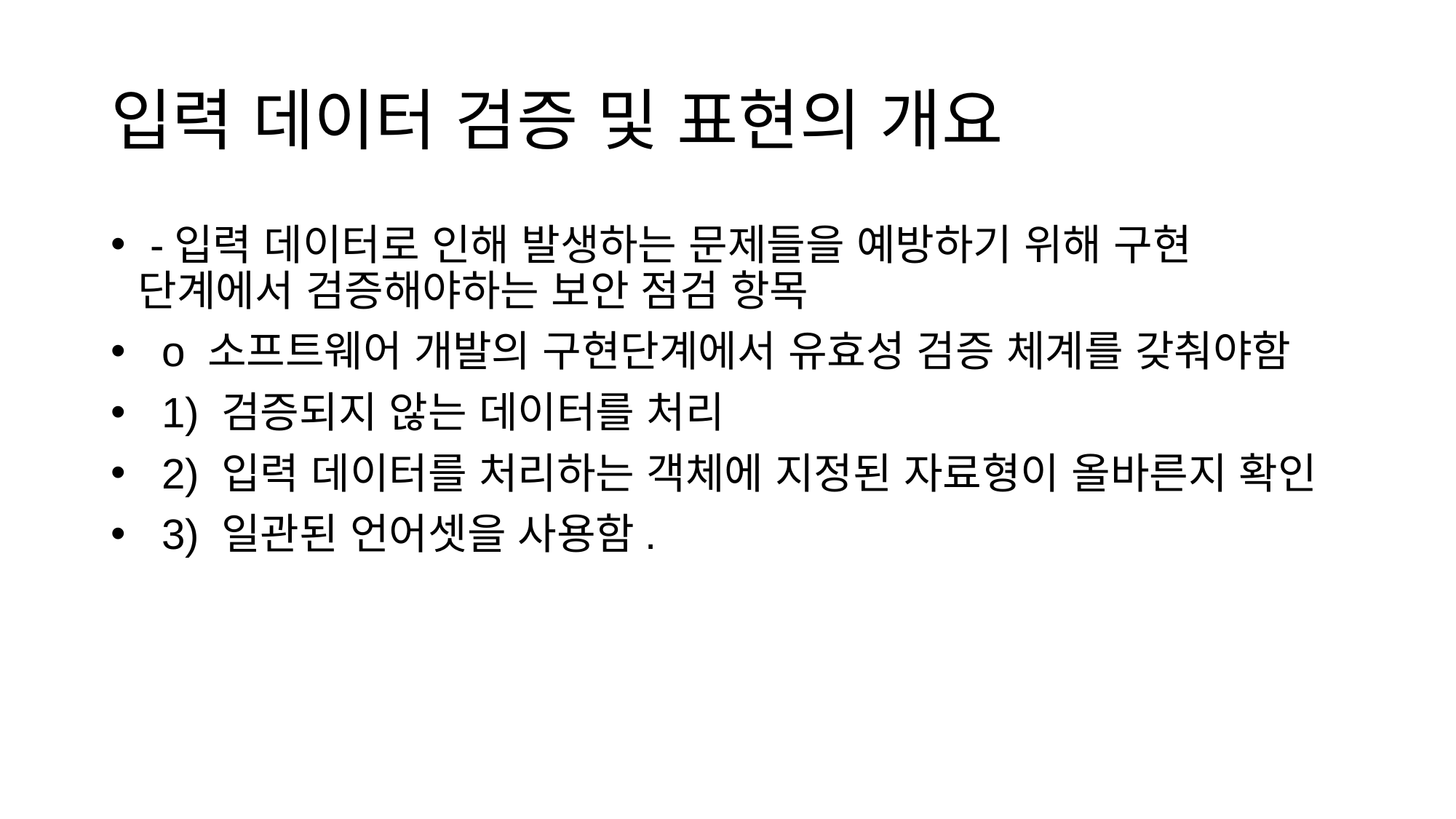

# 입력 데이터 검증 및 표현의 개요
 -입력 데이터로 인해 발생하는 문제들을 예방하기 위해 구현 단계에서 검증해야하는 보안 점검 항목
  o 소프트웨어 개발의 구현단계에서 유효성 검증 체계를 갖춰야함
  1) 검증되지 않는 데이터를 처리
  2) 입력 데이터를 처리하는 객체에 지정된 자료형이 올바른지 확인
  3) 일관된 언어셋을 사용함.